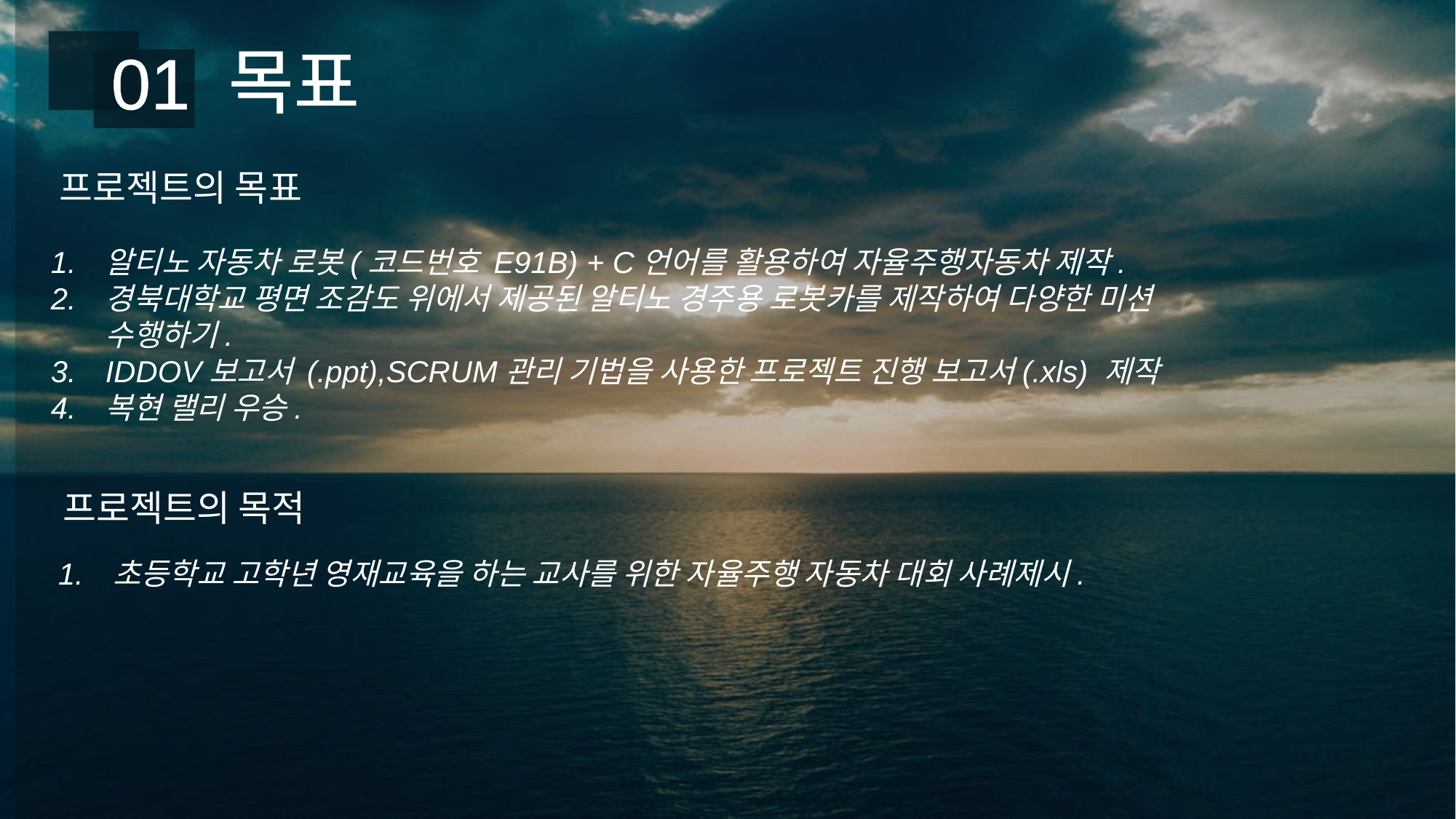

목표
01

프로젝트의 목표
알티노 자동차 로봇(코드번호 E91B) + C언어를 활용하여 자율주행자동차 제작.
경북대학교 평면 조감도 위에서 제공된 알티노 경주용 로봇카를 제작하여 다양한 미션 수행하기.
IDDOV보고서 (.ppt),SCRUM관리 기법을 사용한 프로젝트 진행 보고서(.xls) 제작
복현 랠리 우승.
프로젝트의 목적

초등학교 고학년 영재교육을 하는 교사를 위한 자율주행 자동차 대회 사례제시.